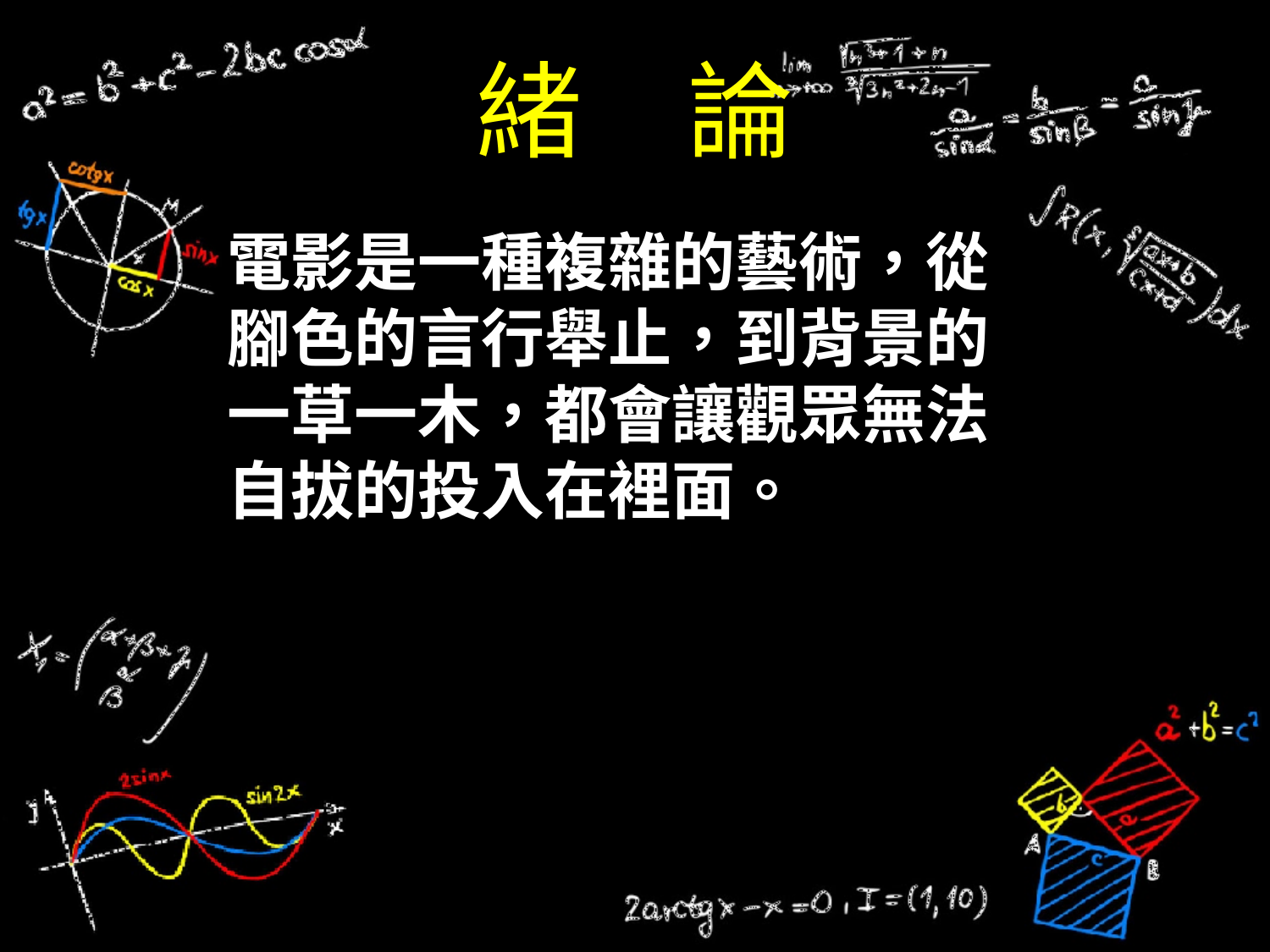

# 緒　論
電影是一種複雜的藝術，從腳色的言行舉止，到背景的一草一木，都會讓觀眾無法自拔的投入在裡面。